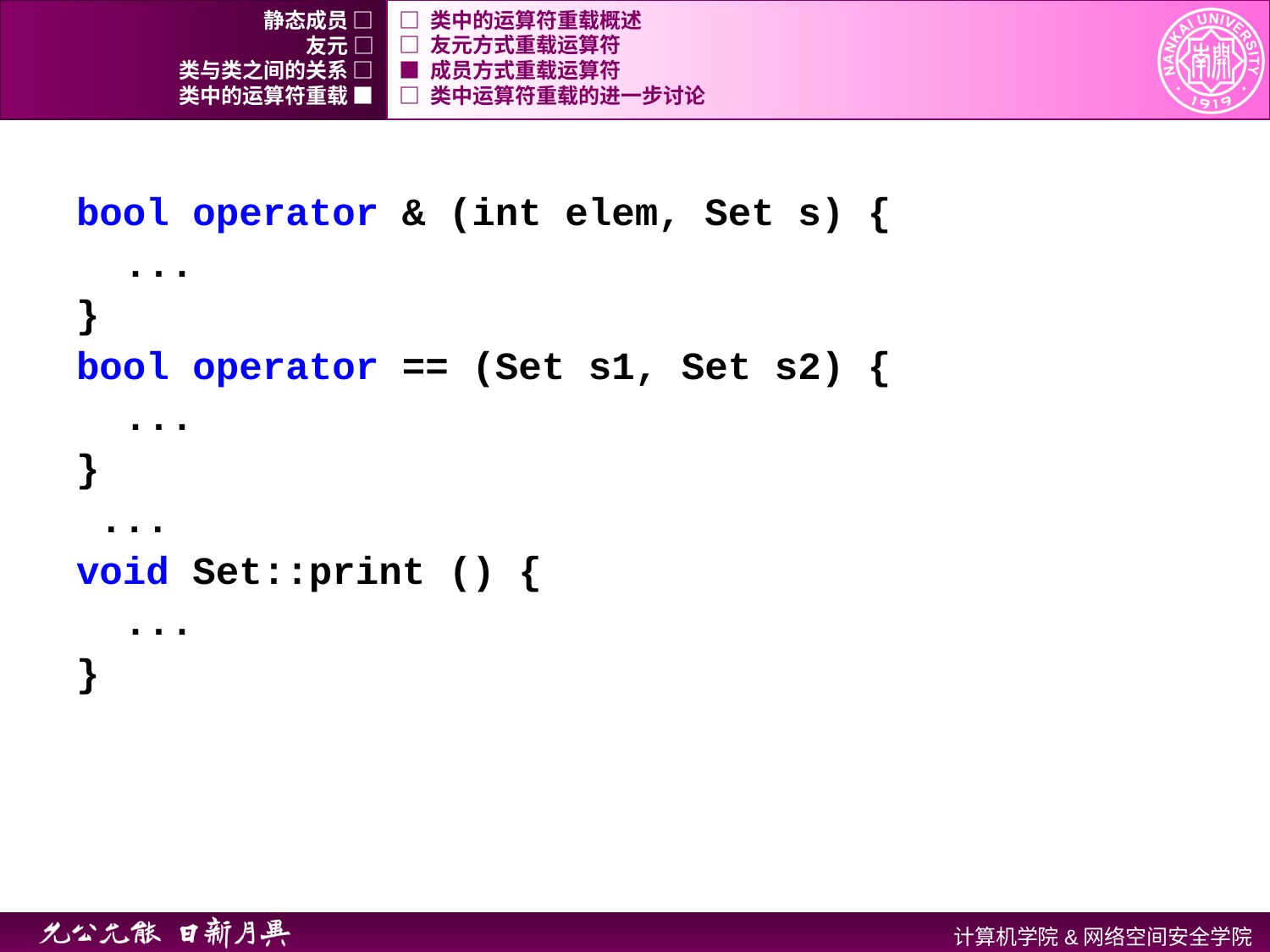

静态成员 □
□ 类中的运算符重载概述
友元 □
□ 友元方式重载运算符
类与类之间的关系 □
■ 成员方式重载运算符
类中的运算符重载 ■

□ 类中运算符重载的进一步讨论
bool operator & (int elem, Set s) {
	...
}
bool operator == (Set s1, Set s2) {
	...
}
 ...
void Set::print () {
	...
}